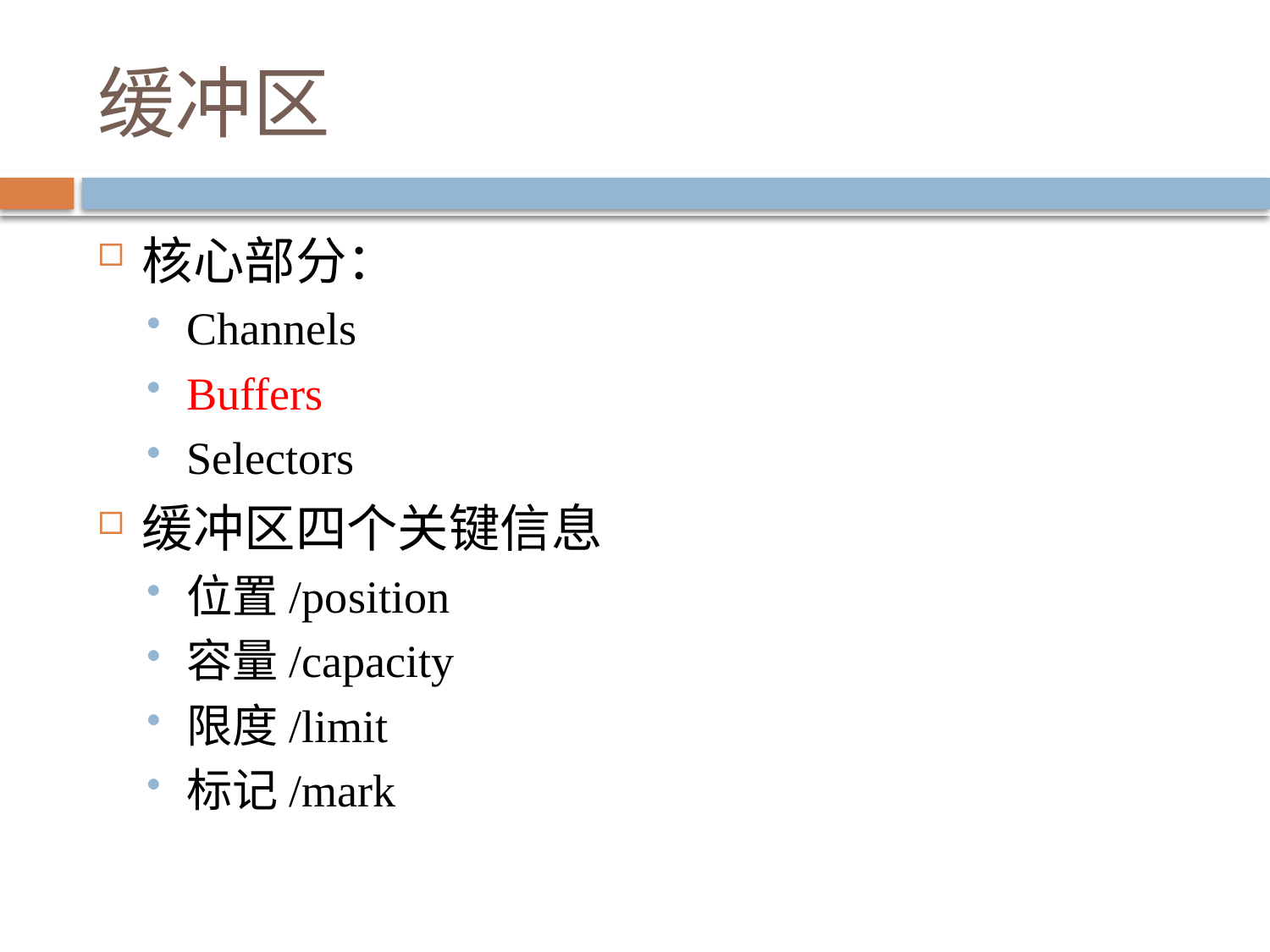

# 缓冲区
核心部分：
Channels
Buffers
Selectors
缓冲区四个关键信息
位置/position
容量/capacity
限度/limit
标记/mark